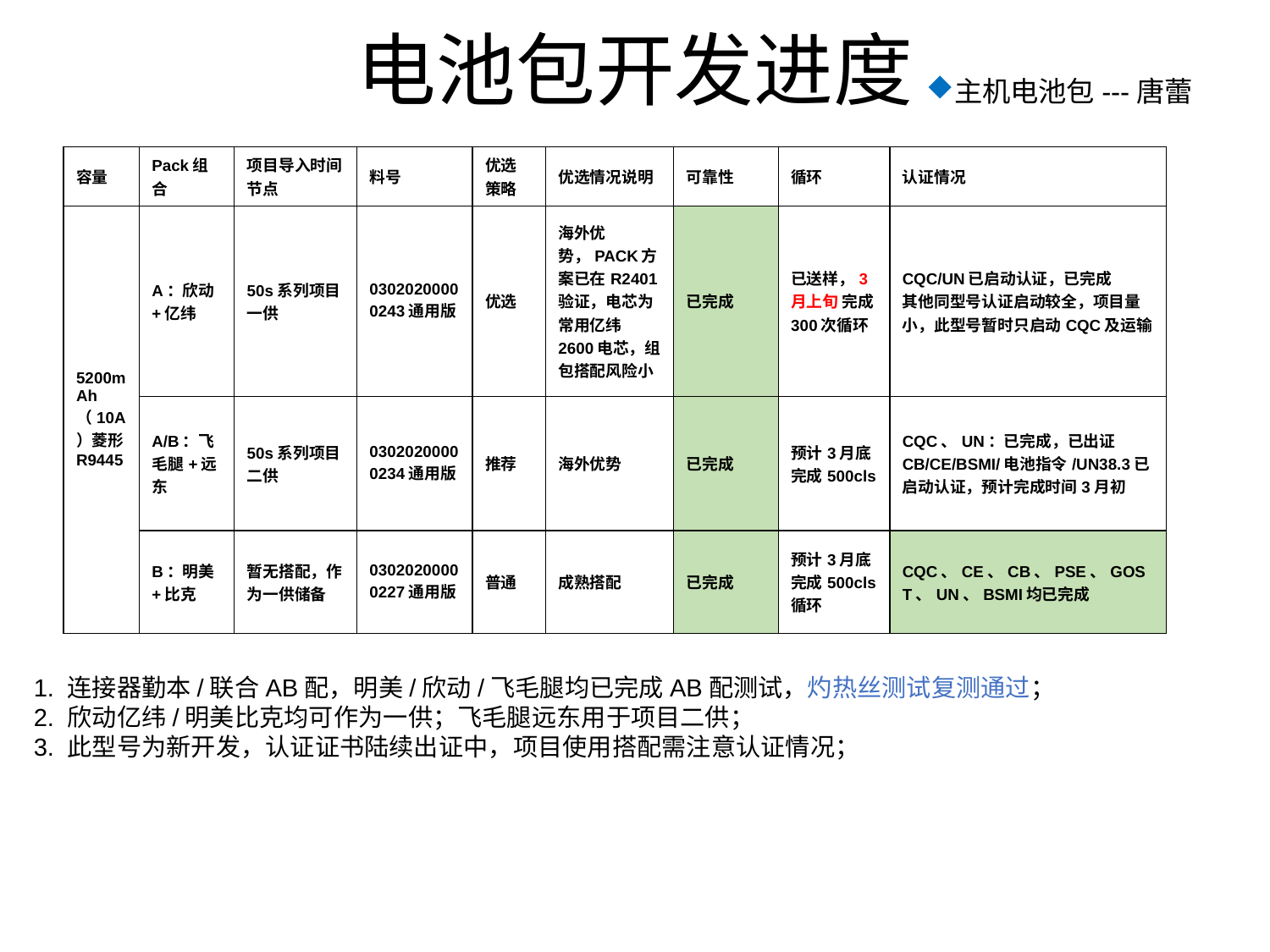

# 电池包开发进度
主机电池包---唐蕾
| 容量 | Pack组合 | 项目导入时间节点 | 料号 | 优选策略 | 优选情况说明 | 可靠性 | 循环 | 认证情况 |
| --- | --- | --- | --- | --- | --- | --- | --- | --- |
| 5200mAh（10A）菱形R9445 | A：欣动+亿纬 | 50s系列项目一供 | 03020200000243通用版 | 优选 | 海外优势，PACK方案已在R2401验证，电芯为常用亿纬2600电芯，组包搭配风险小 | 已完成 | 已送样，3月上旬 完成300次循环 | CQC/UN已启动认证，已完成 其他同型号认证启动较全，项目量小，此型号暂时只启动CQC及运输 |
|  | A/B：飞毛腿+远东 | 50s系列项目二供 | 03020200000234通用版 | 推荐 | 海外优势 | 已完成 | 预计3月底完成500cls | CQC、UN：已完成，已出证 CB/CE/BSMI/电池指令/UN38.3已启动认证，预计完成时间3月初 |
|  | B：明美+比克 | 暂无搭配，作为一供储备 | 03020200000227通用版 | 普通 | 成熟搭配 | 已完成 | 预计3月底完成500cls循环 | CQC、CE、CB、PSE、GOST、UN、BSMI均已完成 |
1. 连接器勤本/联合AB配，明美/欣动/飞毛腿均已完成AB配测试，灼热丝测试复测通过；
2. 欣动亿纬/明美比克均可作为一供；飞毛腿远东用于项目二供；
3. 此型号为新开发，认证证书陆续出证中，项目使用搭配需注意认证情况；